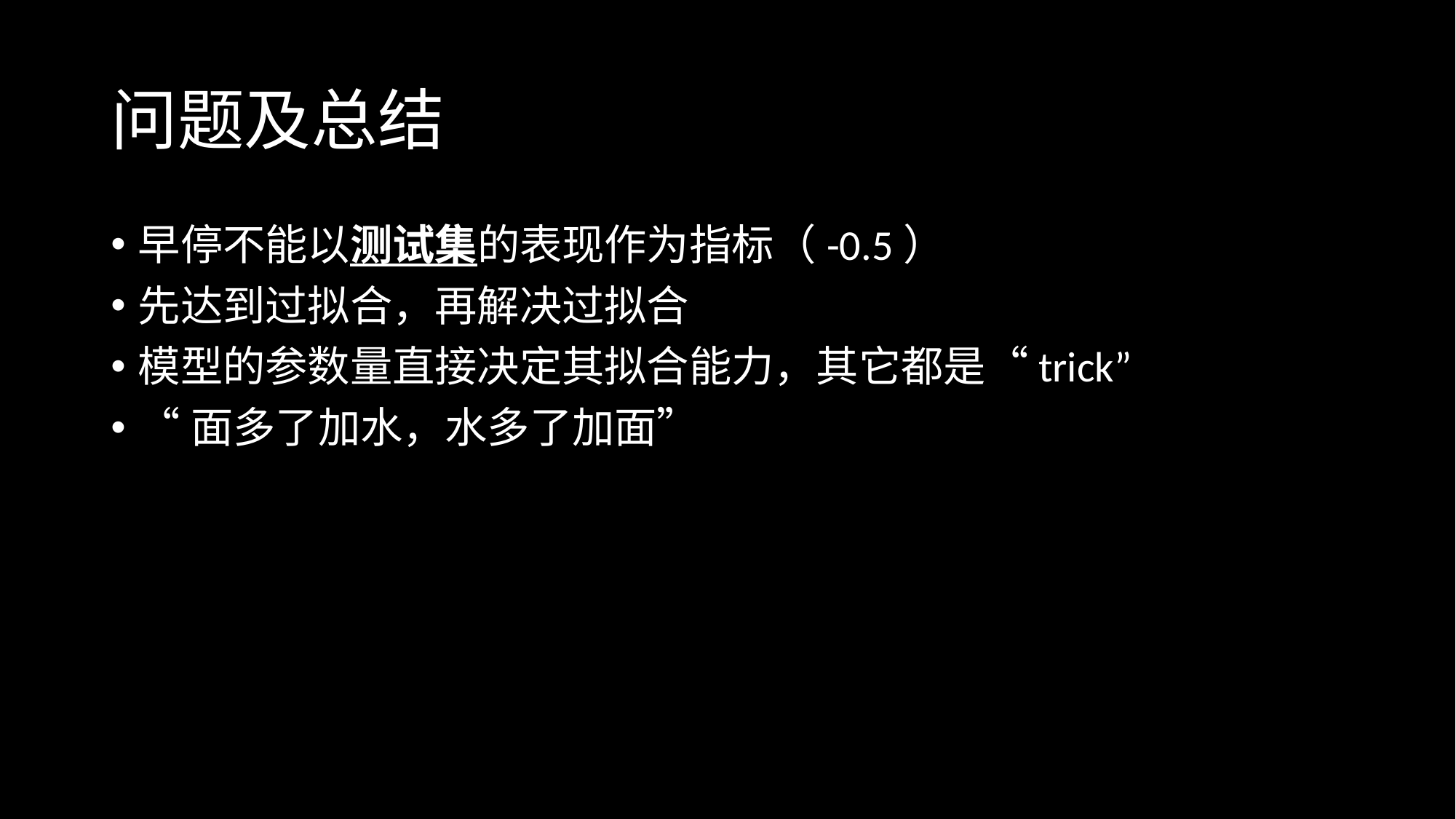

# 问题及总结
早停不能以测试集的表现作为指标（-0.5）
先达到过拟合，再解决过拟合
模型的参数量直接决定其拟合能力，其它都是“trick”
“面多了加水，水多了加面”